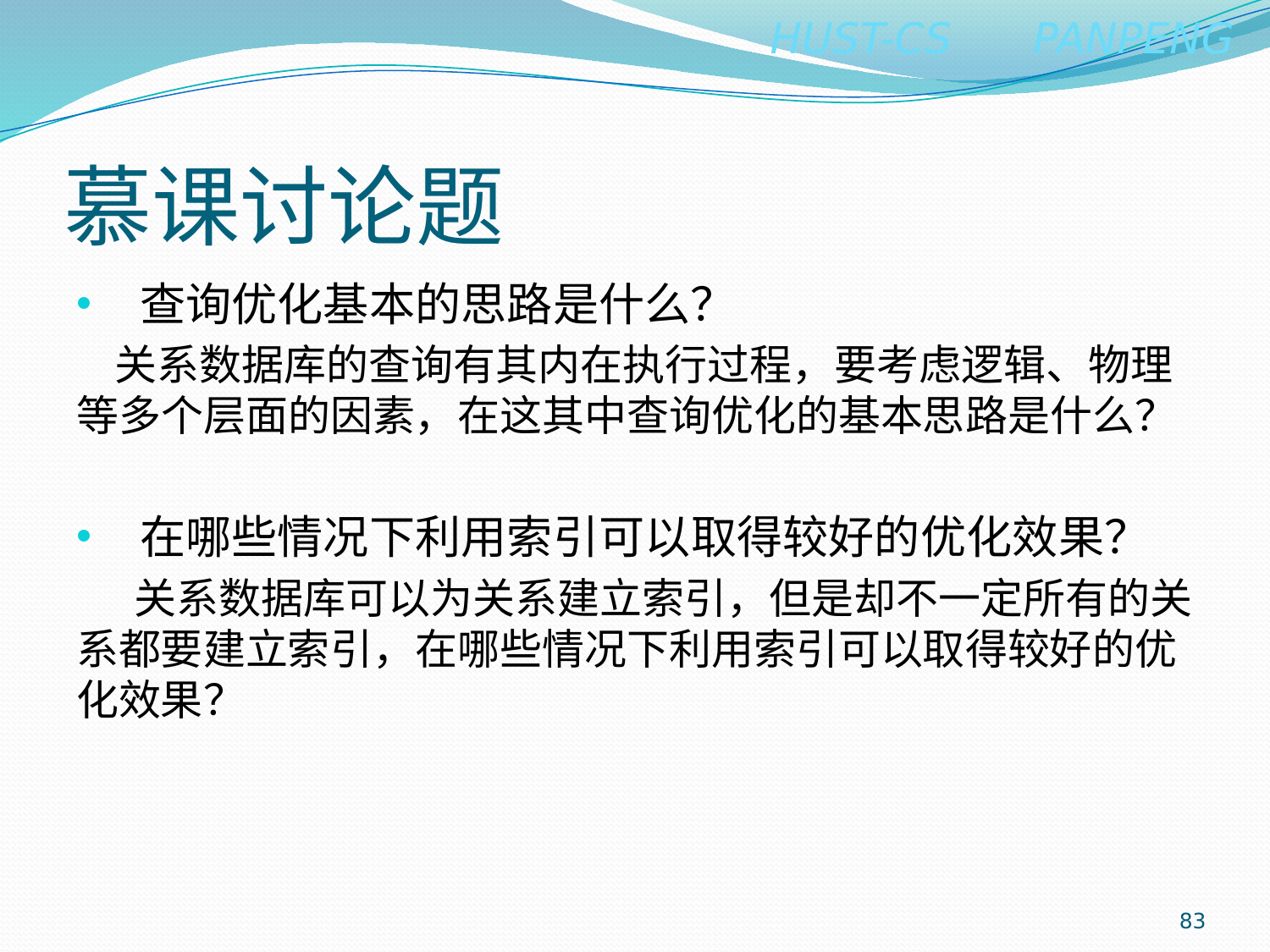

# 慕课讨论题
查询优化基本的思路是什么？
   关系数据库的查询有其内在执行过程，要考虑逻辑、物理等多个层面的因素，在这其中查询优化的基本思路是什么？

在哪些情况下利用索引可以取得较好的优化效果？
     关系数据库可以为关系建立索引，但是却不一定所有的关系都要建立索引，在哪些情况下利用索引可以取得较好的优化效果？
83